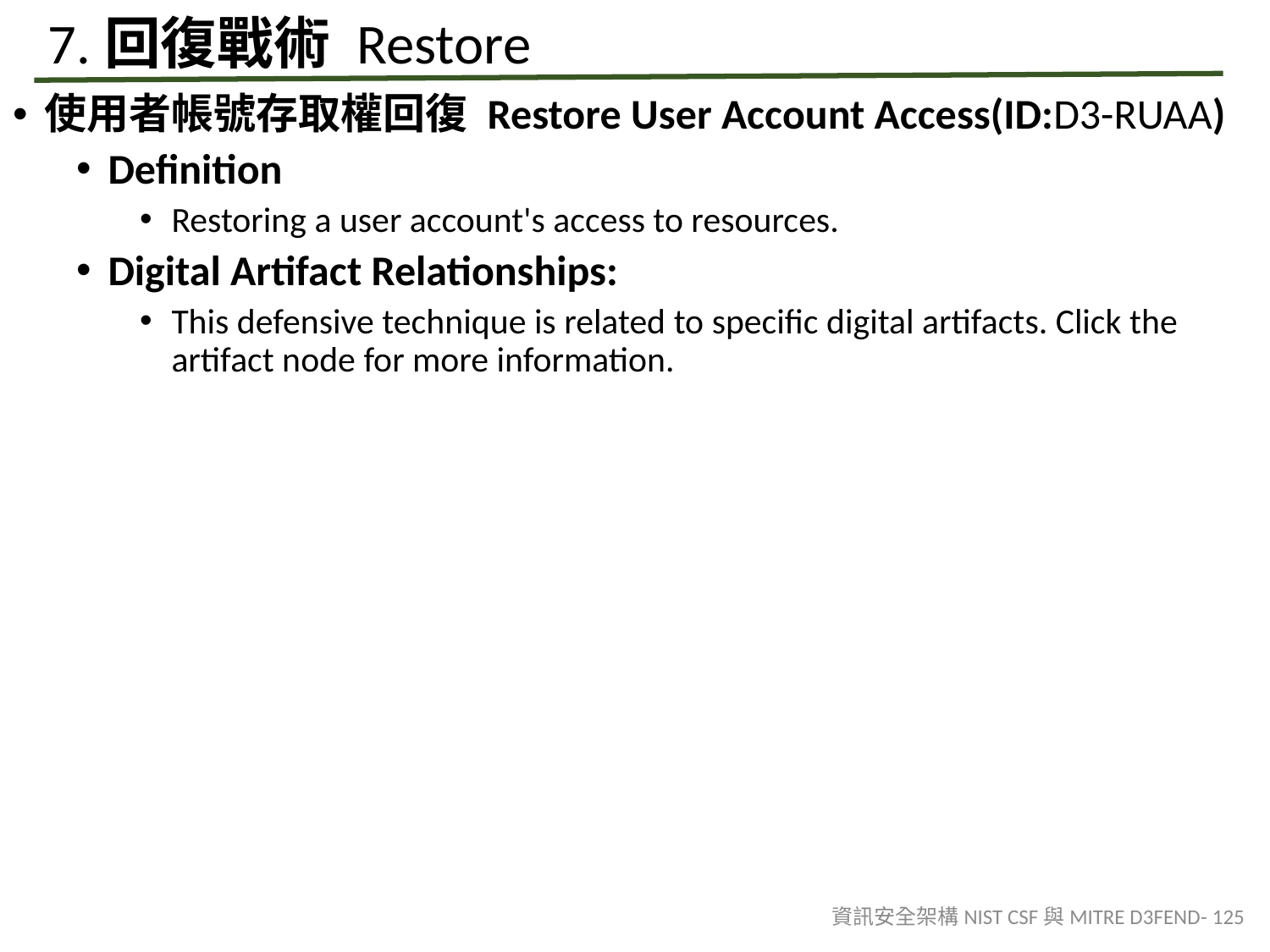

# 7.回復戰術 Restore
使用者帳號存取權回復 Restore User Account Access(ID:D3-RUAA)
Definition
Restoring a user account's access to resources.
Digital Artifact Relationships:
This defensive technique is related to specific digital artifacts. Click the artifact node for more information.

資訊安全架構NIST CSF與MITRE D3FEND- 125